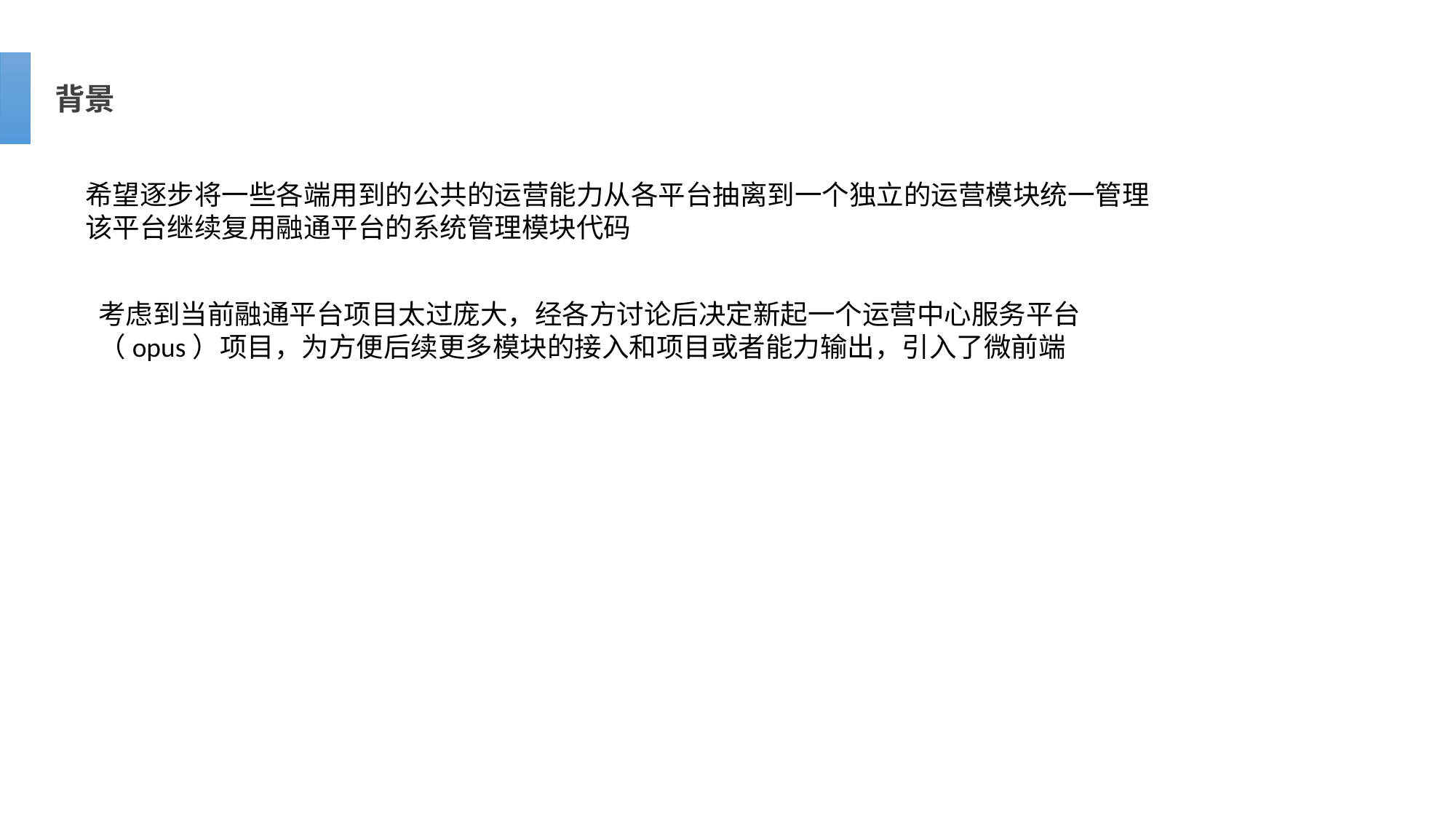

背景
希望逐步将一些各端用到的公共的运营能力从各平台抽离到一个独立的运营模块统一管理
该平台继续复用融通平台的系统管理模块代码
考虑到当前融通平台项目太过庞大，经各方讨论后决定新起一个运营中心服务平台（opus）项目，为方便后续更多模块的接入和项目或者能力输出，引入了微前端